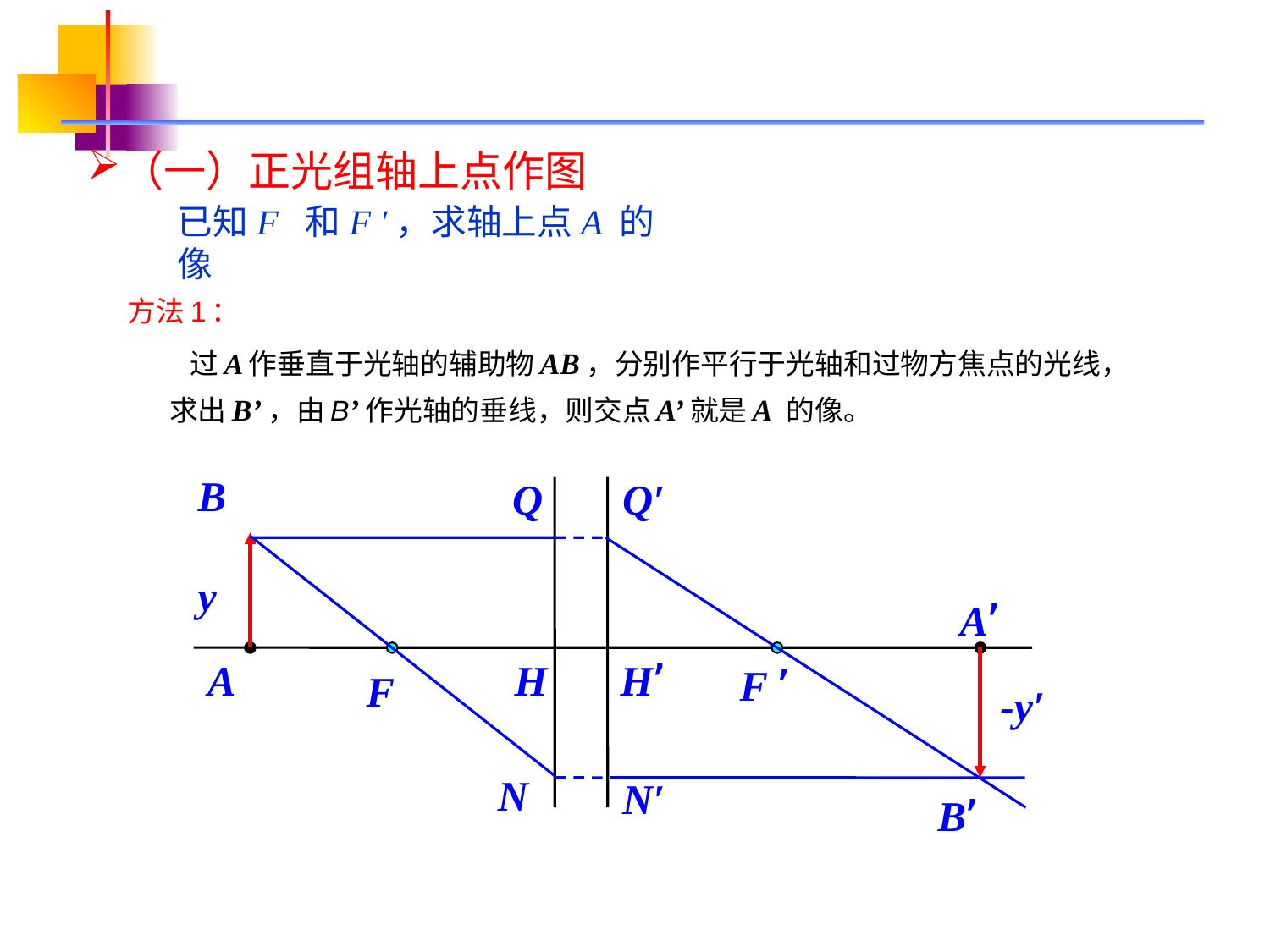

（一）正光组轴上点作图
# 已知F  和F ′，求轴上点A 的像
方法1：
         过A作垂直于光轴的辅助物AB，分别作平行于光轴和过物方焦点的光线，求出B’，由B’作光轴的垂线，则交点A’就是A 的像。

B
Q
Q′

y
A’

A
H
H’

F ’
F
-y′
N
N′

B’